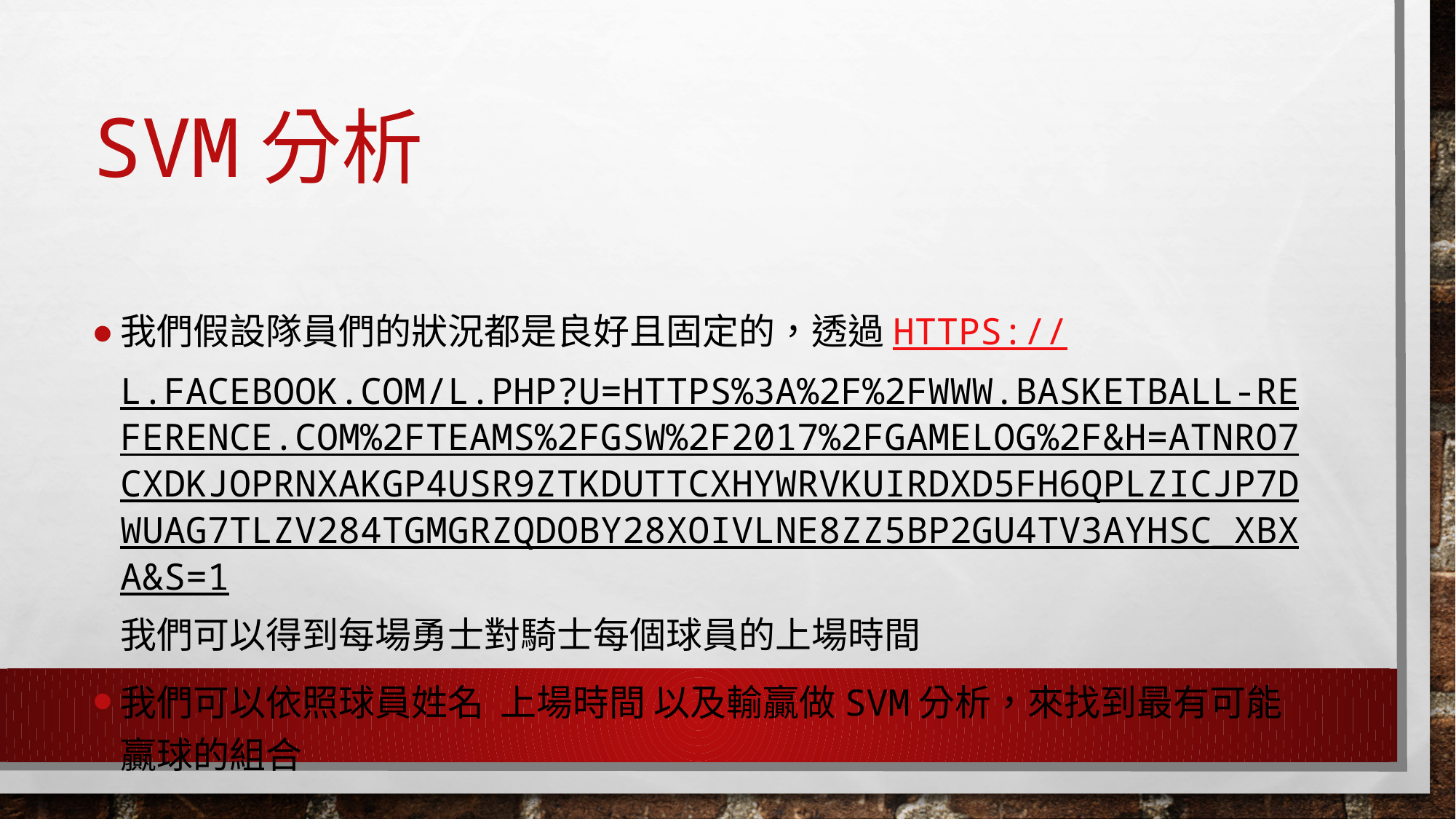

# Svm分析
我們假設隊員們的狀況都是良好且固定的，透過https://l.facebook.com/l.php?u=https%3A%2F%2Fwww.basketball-reference.com%2Fteams%2FGSW%2F2017%2Fgamelog%2F&h=ATNrO7CxdkjopRnXAKgP4usr9ZTkDutTCXhyWrVKuiRDxd5Fh6QPlZicjP7dwuAG7tlZV284tgmGRZqdOBY28xOIVLNe8zZ5bp2gU4TV3AyHSc_xBxA&s=1我們可以得到每場勇士對騎士每個球員的上場時間
我們可以依照球員姓名  上場時間 以及輸贏做svm分析，來找到最有可能贏球的組合